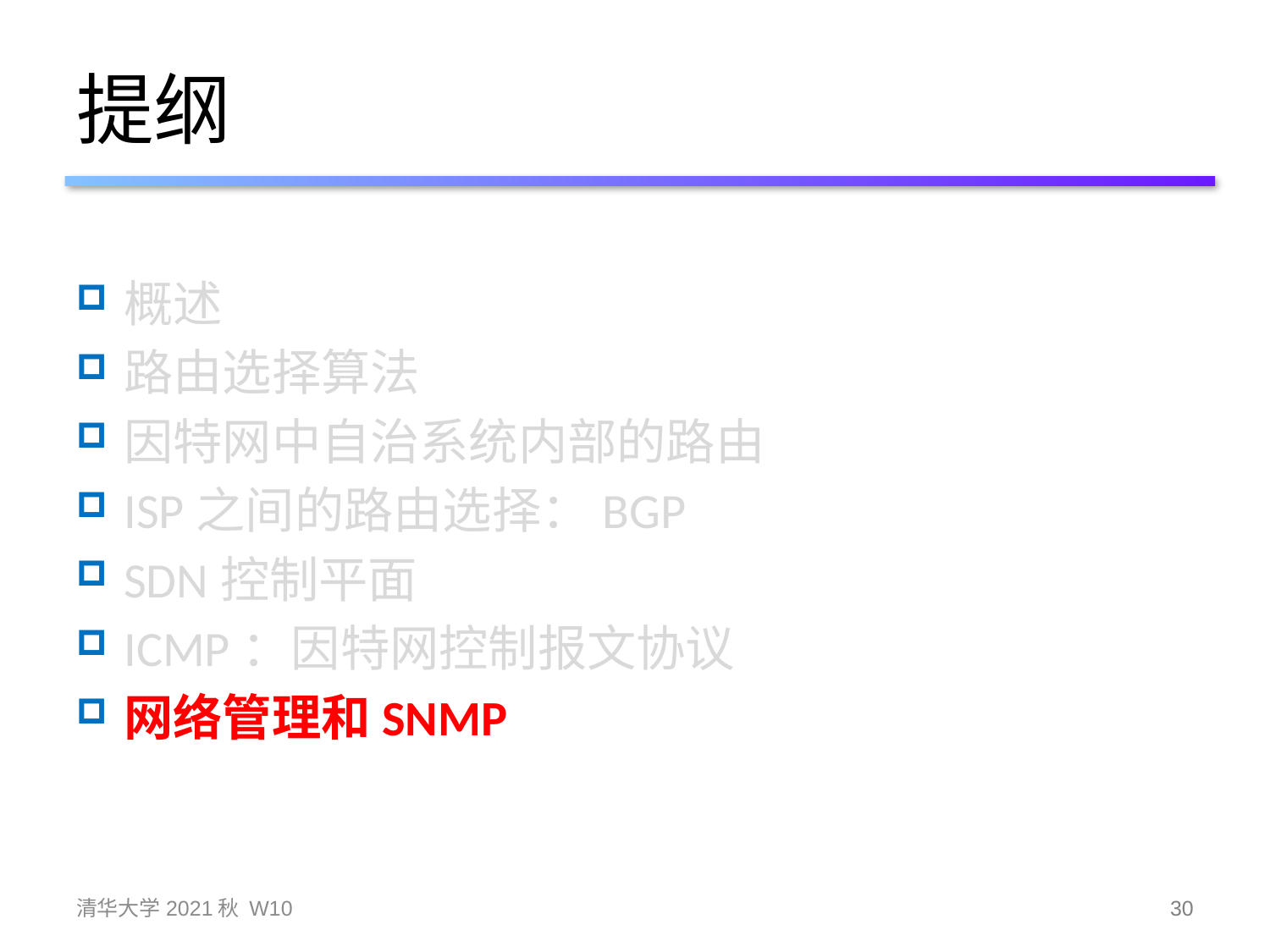

# 提纲
概述
路由选择算法
因特网中自治系统内部的路由
ISP之间的路由选择：BGP
SDN控制平面
ICMP：因特网控制报文协议
网络管理和SNMP
清华大学2021秋 W10
30